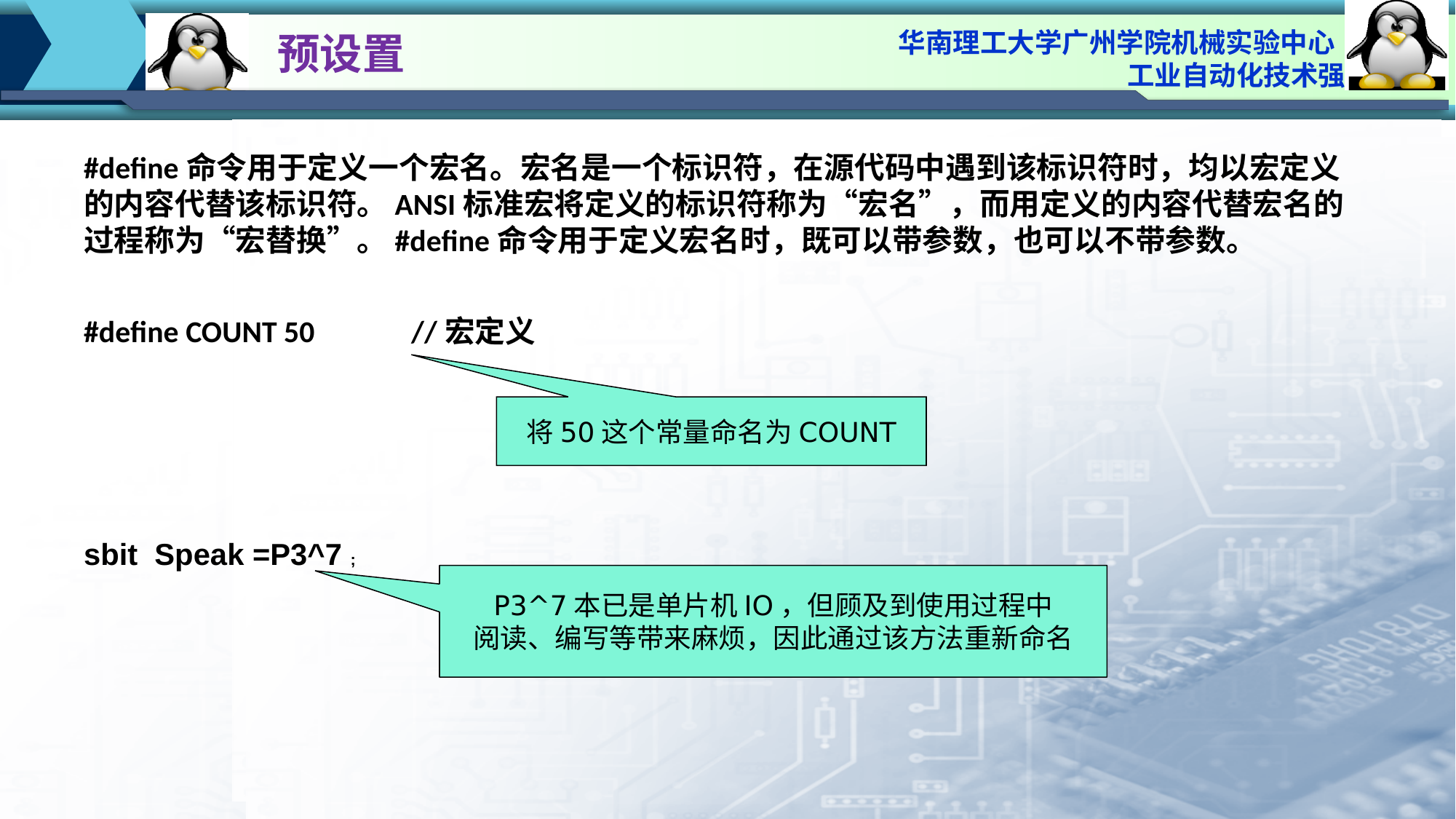

预设置
#define命令用于定义一个宏名。宏名是一个标识符，在源代码中遇到该标识符时，均以宏定义的内容代替该标识符。ANSI标准宏将定义的标识符称为“宏名”，而用定义的内容代替宏名的过程称为“宏替换”。#define命令用于定义宏名时，既可以带参数，也可以不带参数。
#define COUNT 50	//宏定义
将50这个常量命名为COUNT
sbit  Speak =P3^7 ;
P3^7本已是单片机IO，但顾及到使用过程中
阅读、编写等带来麻烦，因此通过该方法重新命名